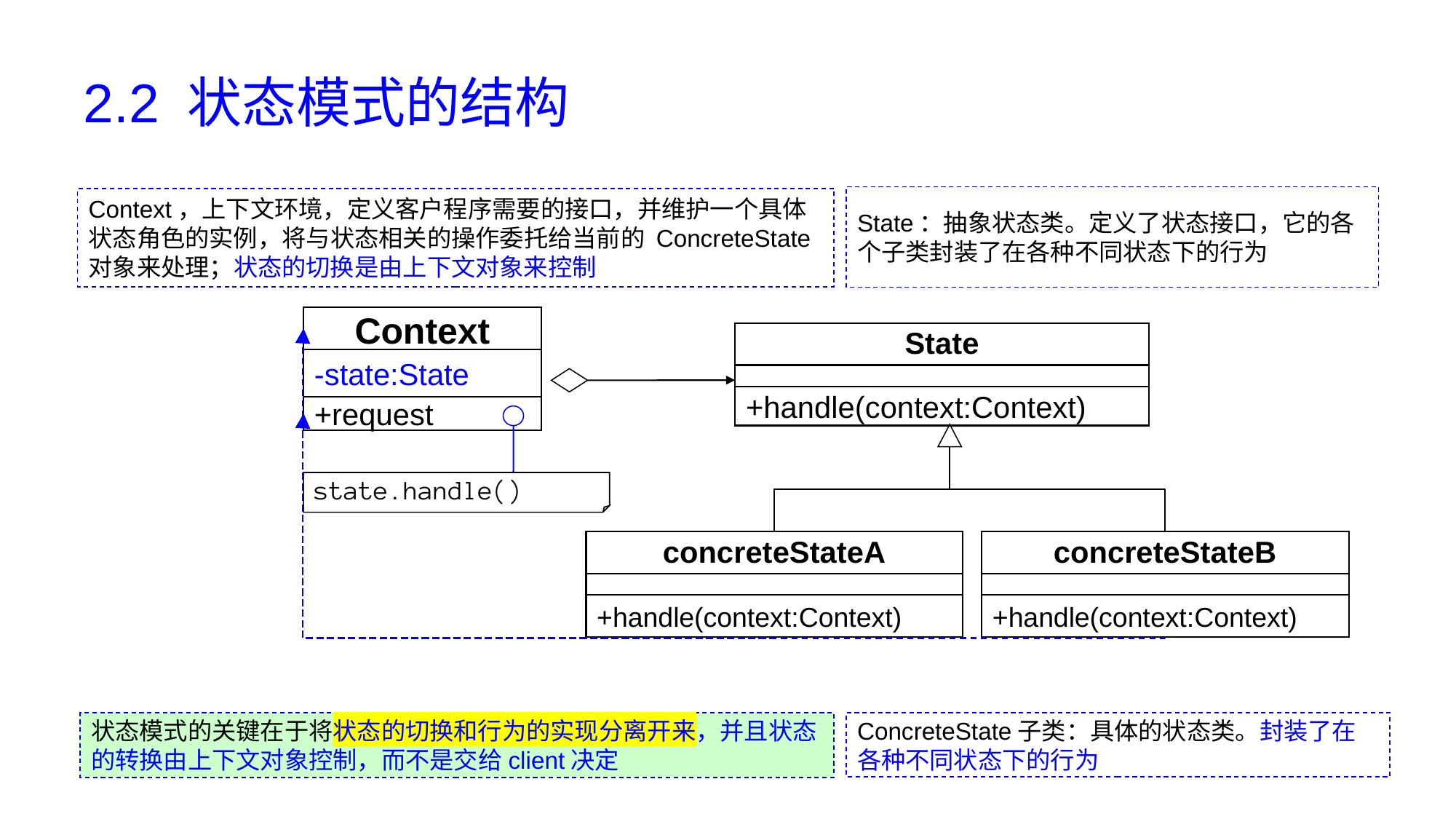

# 2.2 状态模式的结构
State：抽象状态类。定义了状态接口，它的各个子类封装了在各种不同状态下的行为
Context，上下文环境，定义客户程序需要的接口，并维护一个具体状态角色的实例，将与状态相关的操作委托给当前的 ConcreteState对象来处理；状态的切换是由上下文对象来控制
Context
-state:State
+request
State

+handle(context:Context)

state.handle()
concreteStateA

+handle(context:Context)
concreteStateB

+handle(context:Context)
状态模式的关键在于将状态的切换和行为的实现分离开来，并且状态的转换由上下文对象控制，而不是交给client决定
ConcreteState子类：具体的状态类。封装了在各种不同状态下的行为
25